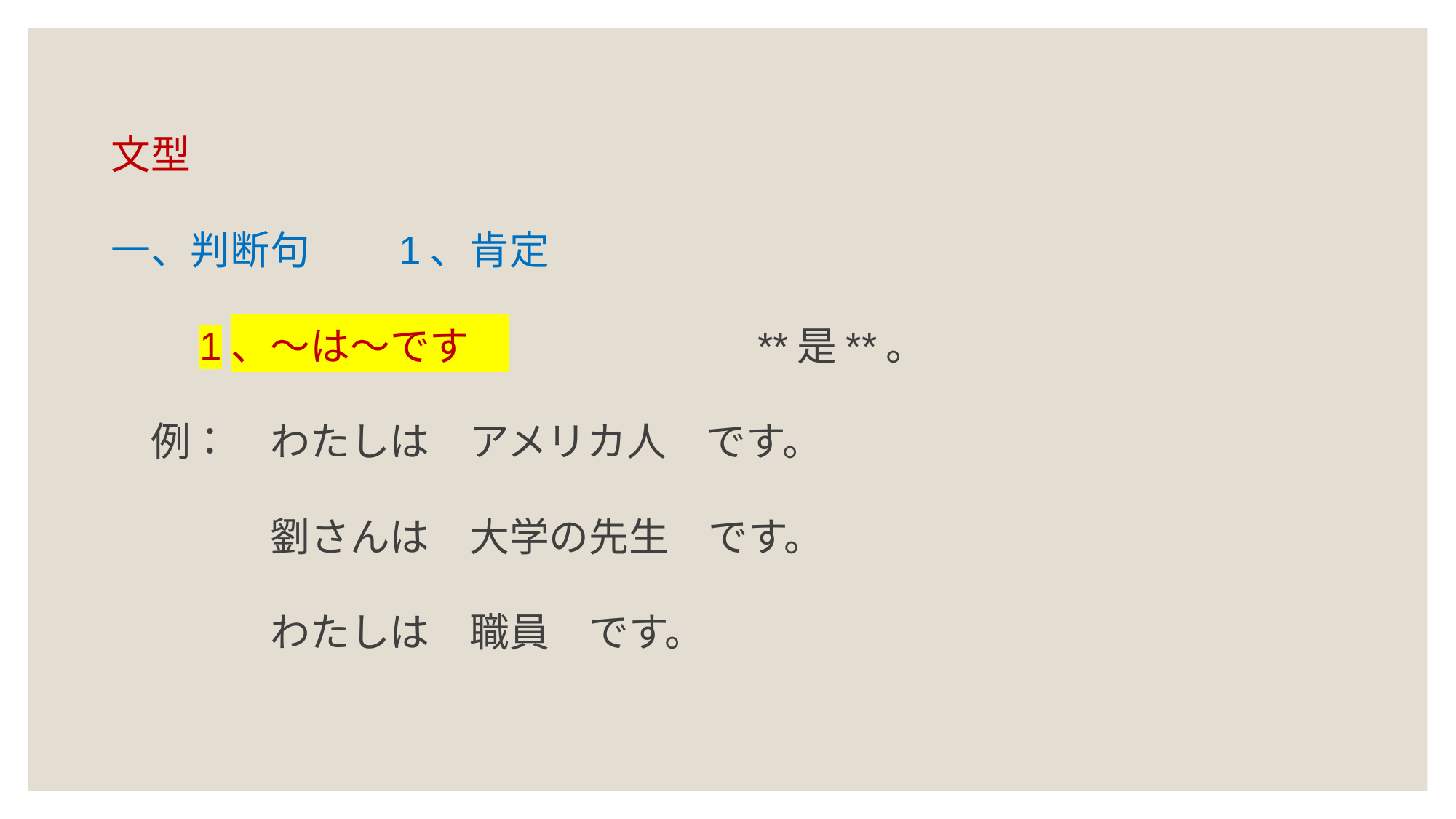

文型
一、判断句　　1、肯定
　　1、～は～です　　　　　　　**是**。
　例：　わたしは　アメリカ人　です。
　　　　劉さんは　大学の先生　です。
　　　　わたしは　職員　です。